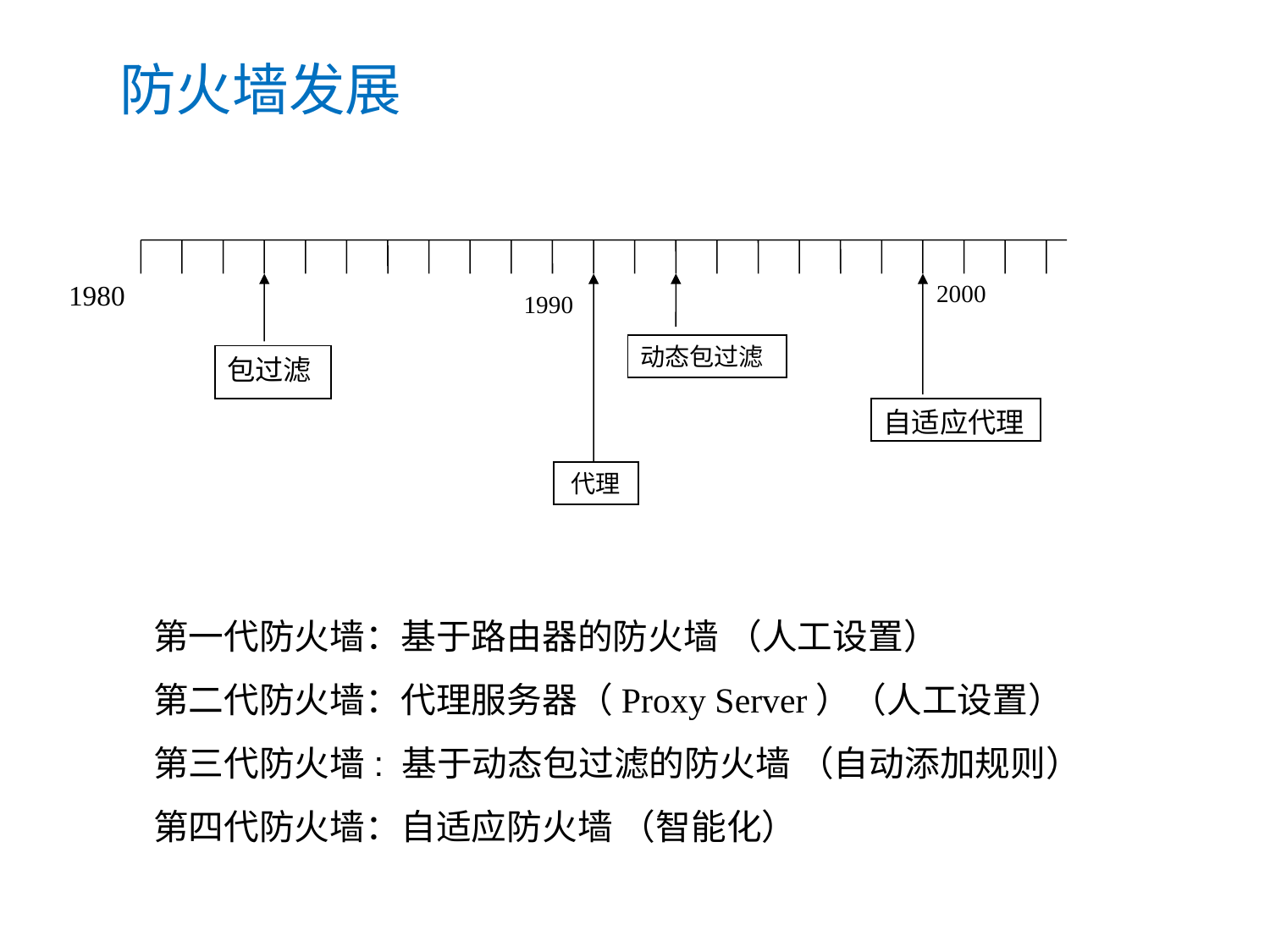

防火墙发展

1980
2000
1990
动态包过滤

包过滤
自适应代理
代理

第一代防火墙：基于路由器的防火墙 （人工设置）
第二代防火墙：代理服务器（Proxy Server）（人工设置）
第三代防火墙: 基于动态包过滤的防火墙 （自动添加规则）
第四代防火墙：自适应防火墙 （智能化）